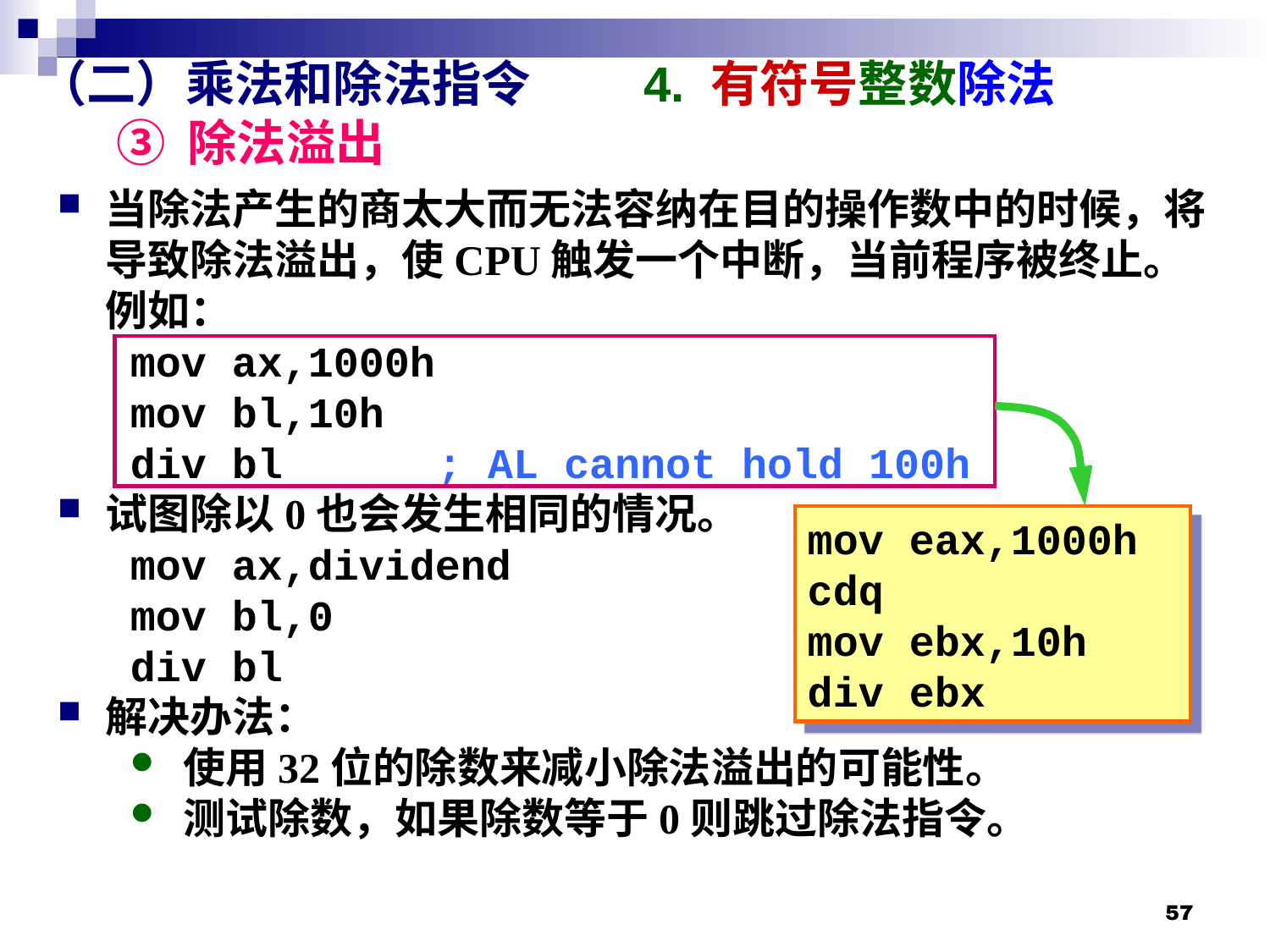

# （二）乘法和除法指令         4. 有符号整数除法 ③  除法溢出
当除法产生的商太大而无法容纳在目的操作数中的时候，将导致除法溢出，使CPU触发一个中断，当前程序被终止。
例如：
mov ax,1000h
mov bl,10h
div bl		; AL cannot hold 100h
试图除以0也会发生相同的情况。
mov ax,dividend
mov bl,0
div bl
解决办法：
使用32位的除数来减小除法溢出的可能性。
测试除数，如果除数等于0则跳过除法指令。

mov eax,1000h
cdq
mov ebx,10h
div ebx
57